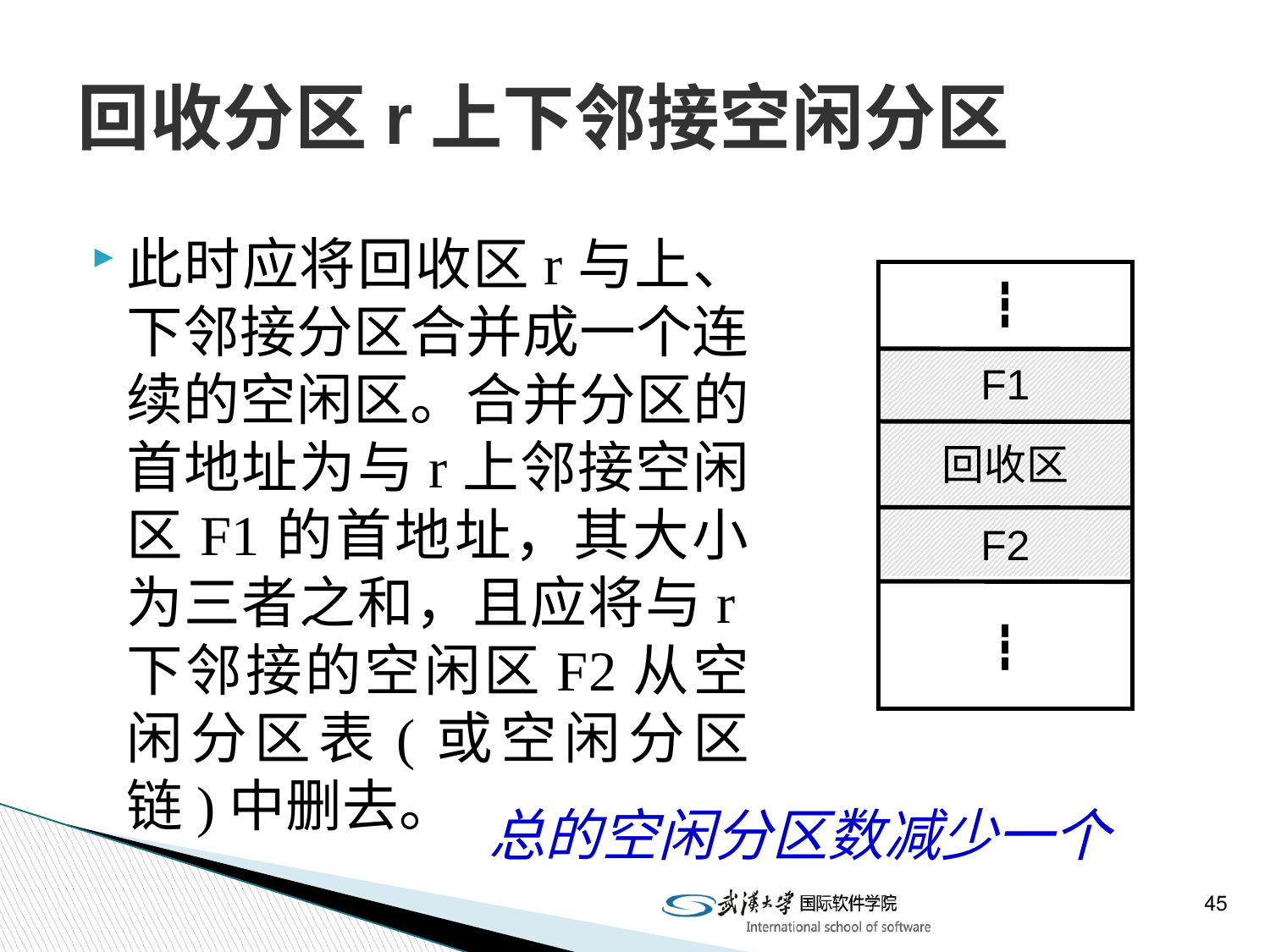

# 回收分区r上下邻接空闲分区
此时应将回收区r与上、下邻接分区合并成一个连续的空闲区。合并分区的首地址为与r上邻接空闲区F1的首地址，其大小为三者之和，且应将与r下邻接的空闲区F2从空闲分区表(或空闲分区链)中删去。
┇

F1

回收区

F2

┇

总的空闲分区数减少一个